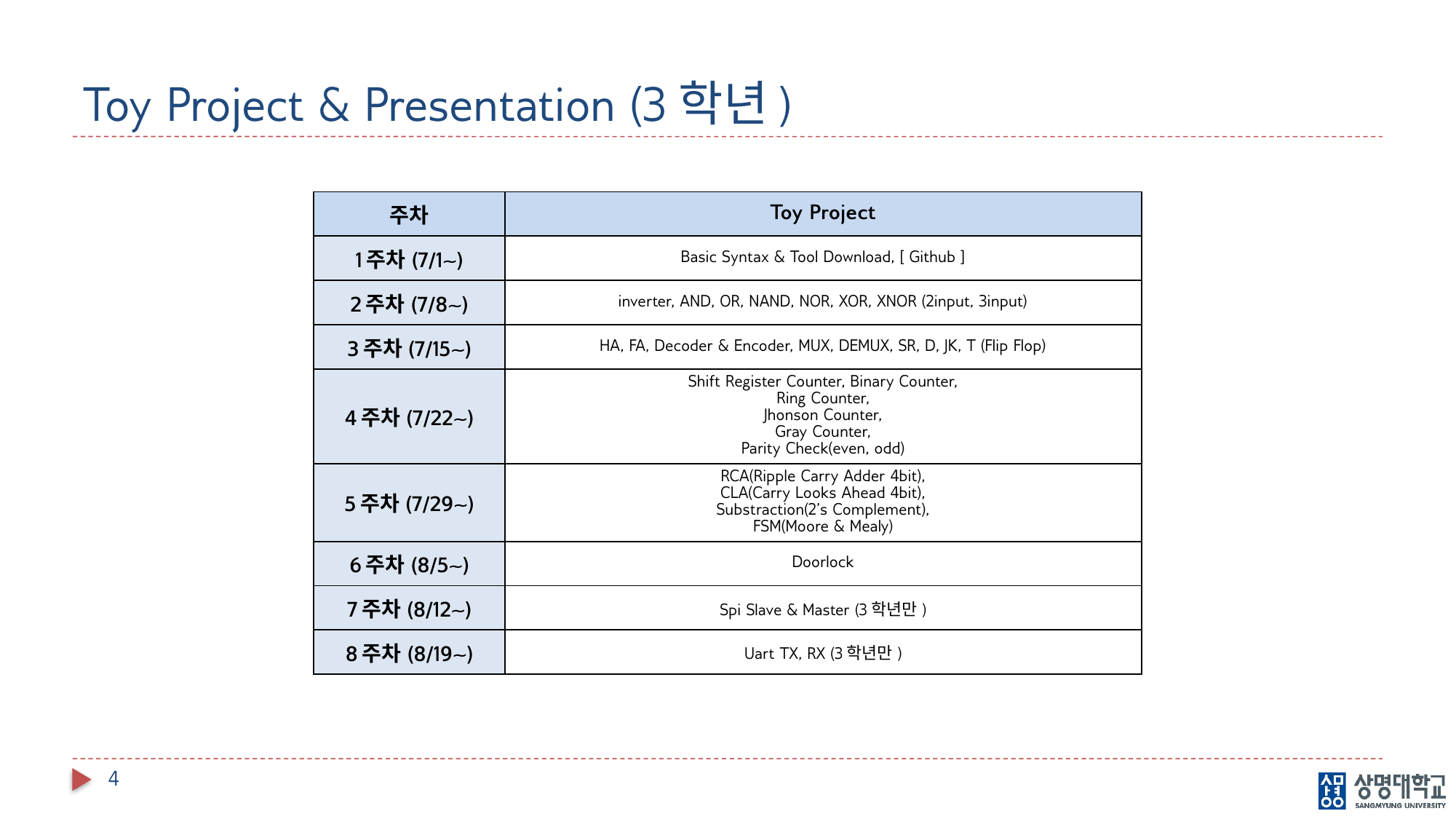

# Toy Project & Presentation (3학년)
| 주차 | Toy Project |
| --- | --- |
| 1주차(7/1~) | Basic Syntax & Tool Download, [ Github ] |
| 2주차(7/8~) | inverter, AND, OR, NAND, NOR, XOR, XNOR (2input, 3input) |
| 3주차(7/15~) | HA, FA, Decoder & Encoder, MUX, DEMUX, SR, D, JK, T (Flip Flop) |
| 4주차(7/22~) | Shift Register Counter, Binary Counter, Ring Counter, Jhonson Counter, Gray Counter, Parity Check(even, odd) |
| 5주차(7/29~) | RCA(Ripple Carry Adder 4bit), CLA(Carry Looks Ahead 4bit), Substraction(2’s Complement), FSM(Moore & Mealy) |
| 6주차(8/5~) | Doorlock |
| 7주차(8/12~) | Spi Slave & Master (3학년만) |
| 8주차(8/19~) | Uart TX, RX (3학년만) |
4